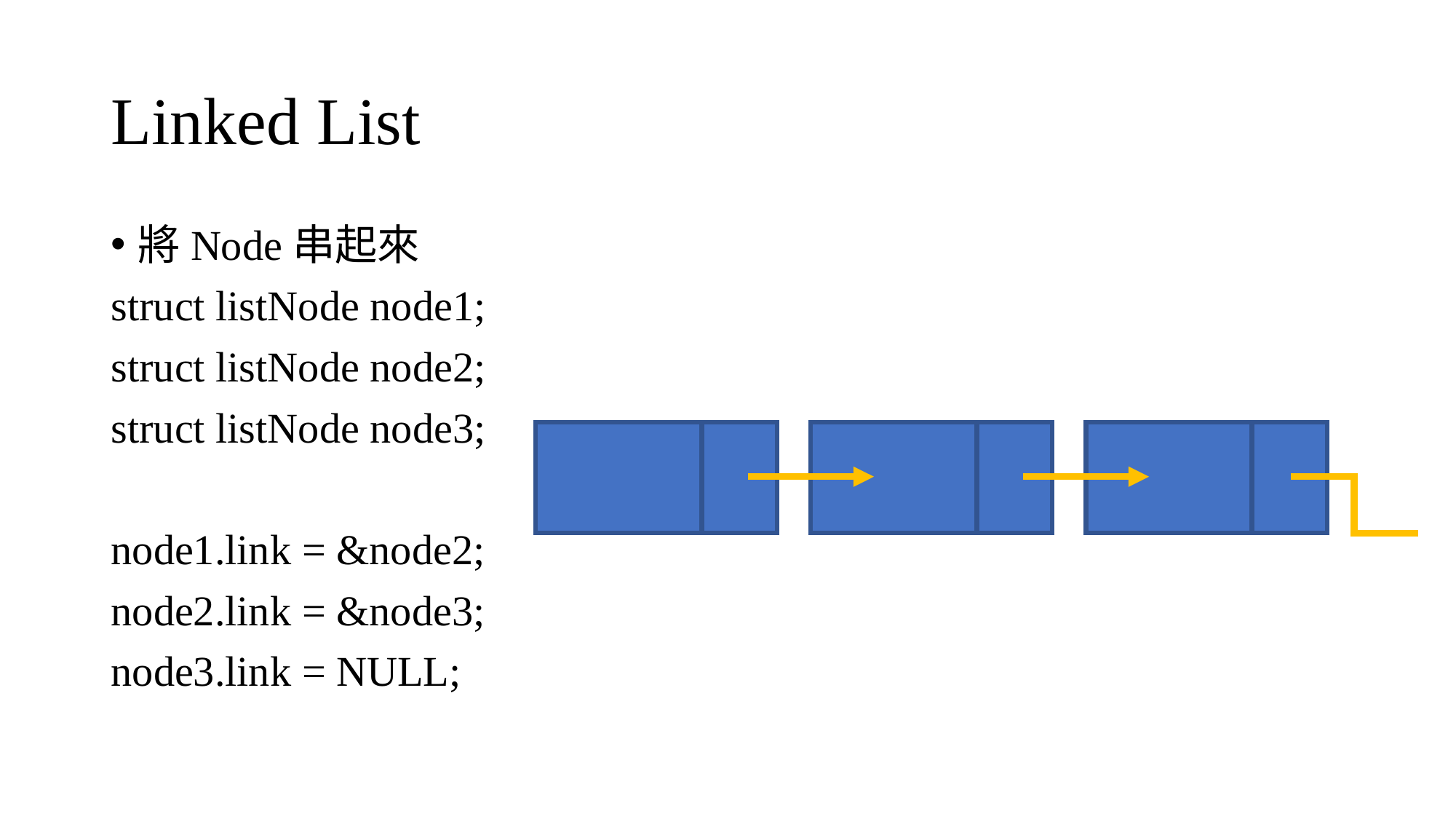

# Linked List
將Node串起來
struct listNode node1;
struct listNode node2;
struct listNode node3;

node1.link = &node2;
node2.link = &node3;
node3.link = NULL;